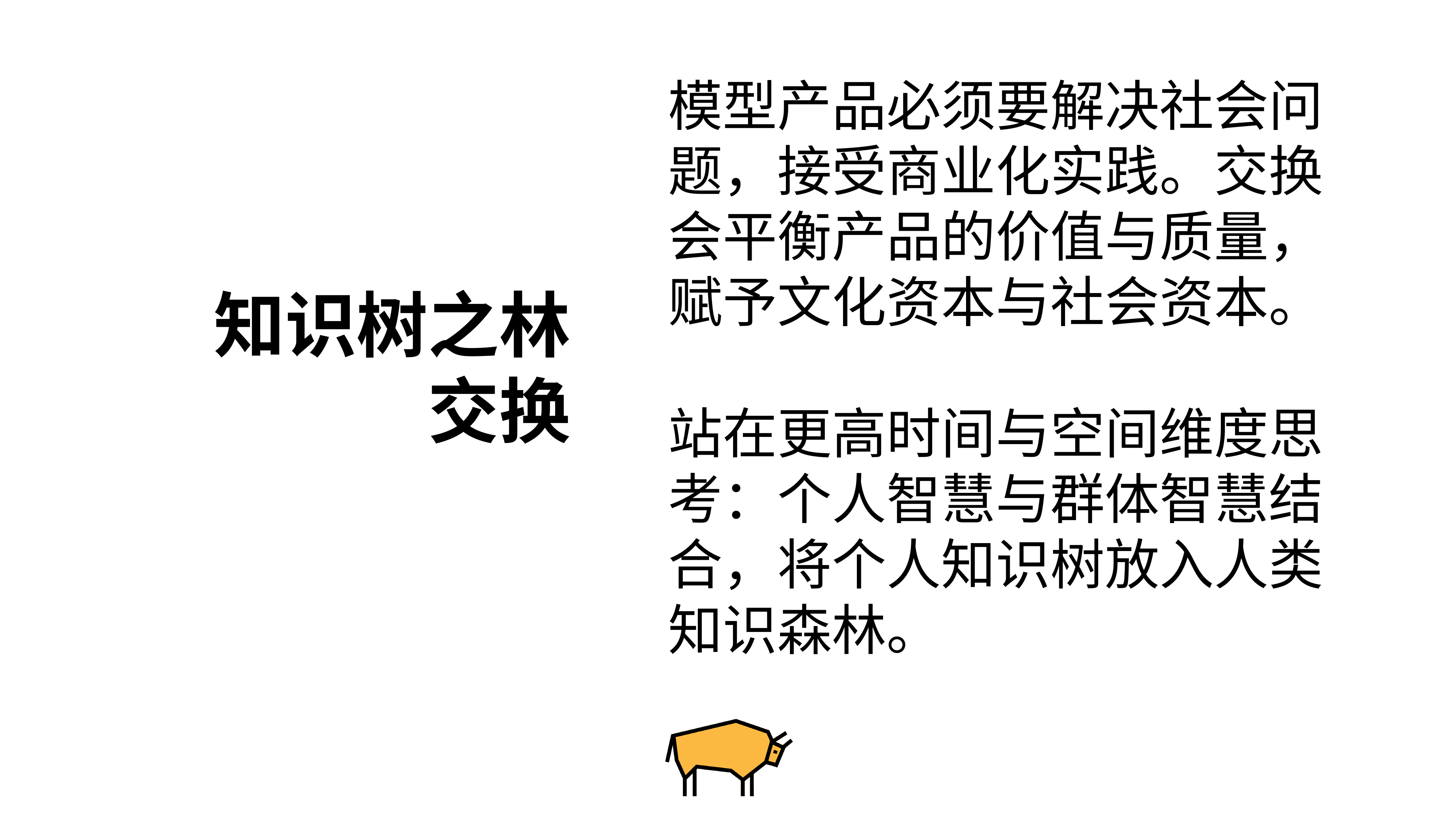

模型产品必须要解决社会问题，接受商业化实践。交换会平衡产品的价值与质量，赋予文化资本与社会资本。
站在更高时间与空间维度思考：个人智慧与群体智慧结合，将个人知识树放入人类知识森林。
# 知识树之林 交换